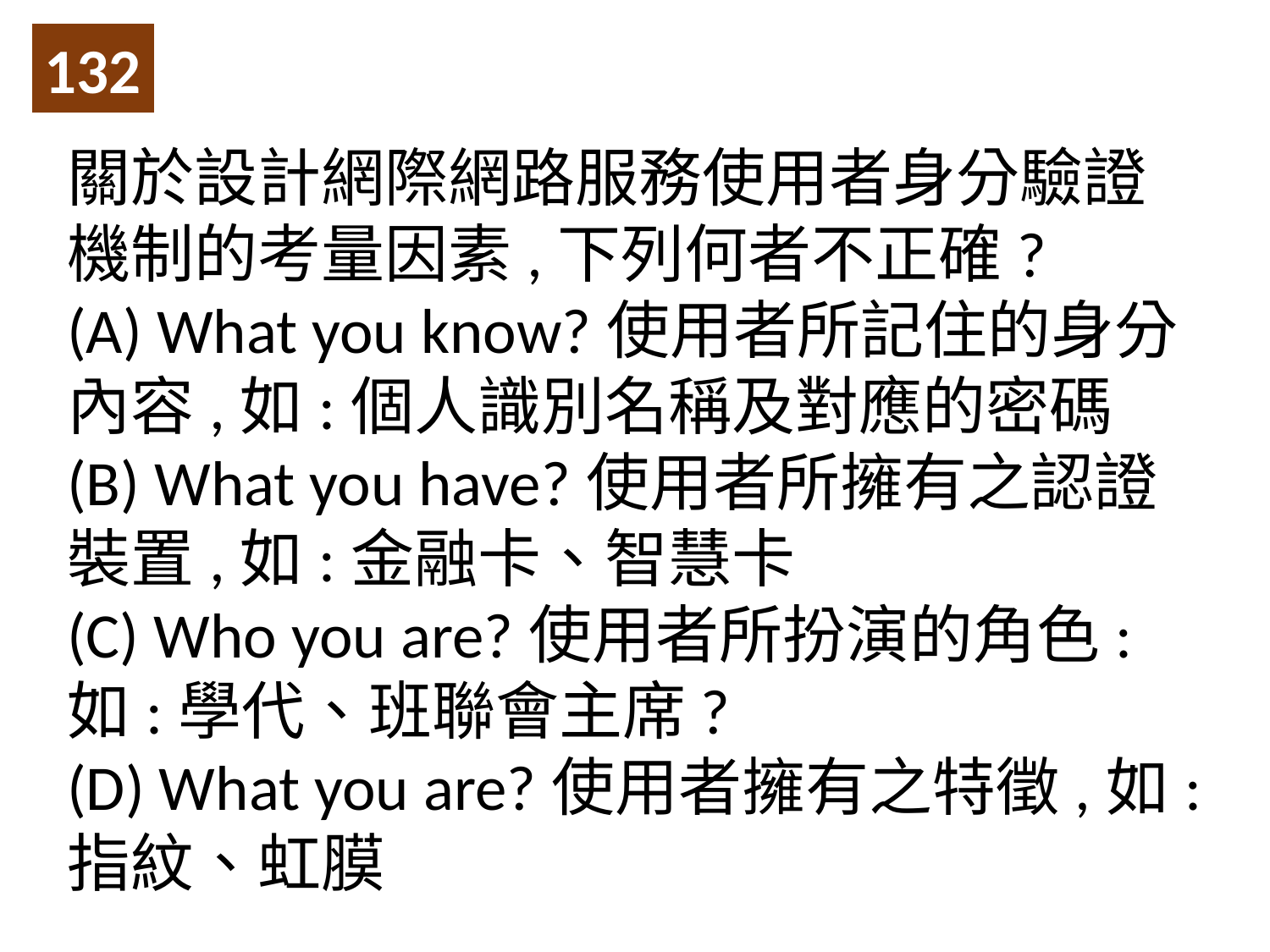

132
關於設計網際網路服務使用者身分驗證機制的考量因素,下列何者不正確?
(A) What you know?使用者所記住的身分內容,如:個人識別名稱及對應的密碼
(B) What you have?使用者所擁有之認證裝置,如:金融卡、智慧卡
(C) Who you are?使用者所扮演的角色:如:學代、班聯會主席?
(D) What you are?使用者擁有之特徵,如:指紋、虹膜